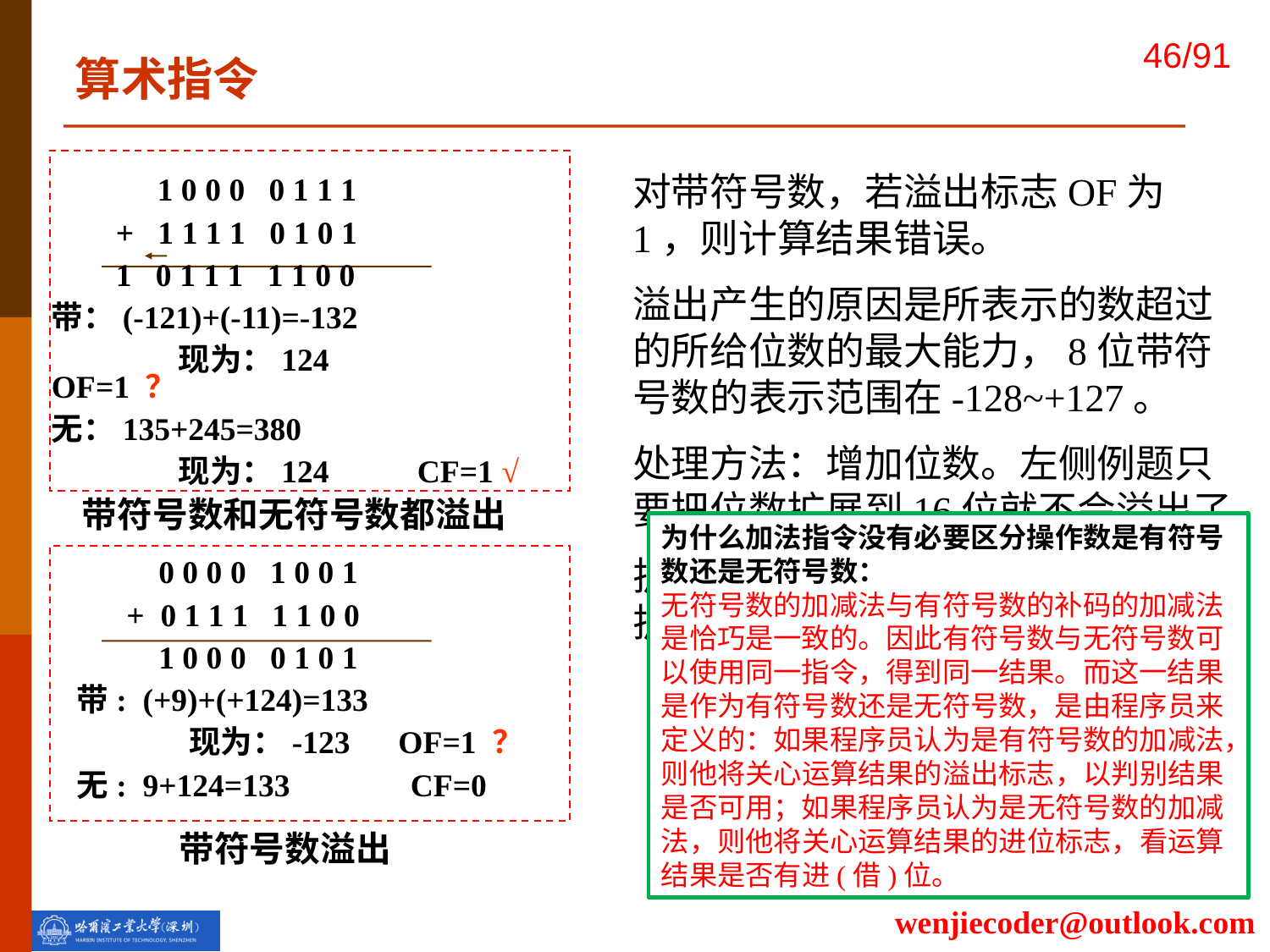

算术指令

对带符号数，若溢出标志OF为1，则计算结果错误。
溢出产生的原因是所表示的数超过的所给位数的最大能力，8位带符号数的表示范围在-128~+127。
处理方法：增加位数。左侧例题只要把位数扩展到16位就不会溢出了。
扩展方法：若最高位为0，则用0扩展，若最高位为1，则用1扩展。
            1 0 0 0   0 1 1 1
        +   1 1 1 1   0 1 0 1
        1   0 1 1 1   1 1 0 0
带：(-121)+(-11)=-132
	现为：124           OF=1 ？
无：135+245=380
	现为：124           CF=1 √

带符号数和无符号数都溢出
为什么加法指令没有必要区分操作数是有符号数还是无符号数：
无符号数的加减法与有符号数的补码的加减法是恰巧是一致的。因此有符号数与无符号数可以使用同一指令，得到同一结果。而这一结果是作为有符号数还是无符号数，是由程序员来定义的：如果程序员认为是有符号数的加减法，则他将关心运算结果的溢出标志，以判别结果是否可用；如果程序员认为是无符号数的加减法，则他将关心运算结果的进位标志，看运算结果是否有进(借)位。

            0 0 0 0   1 0 0 1
        +  0 1 1 1   1 1 0 0
            1 0 0 0   0 1 0 1
 带:  (+9)+(+124)=133
	现为：-123      OF=1 ？
 无:  9+124=133               CF=0

带符号数溢出